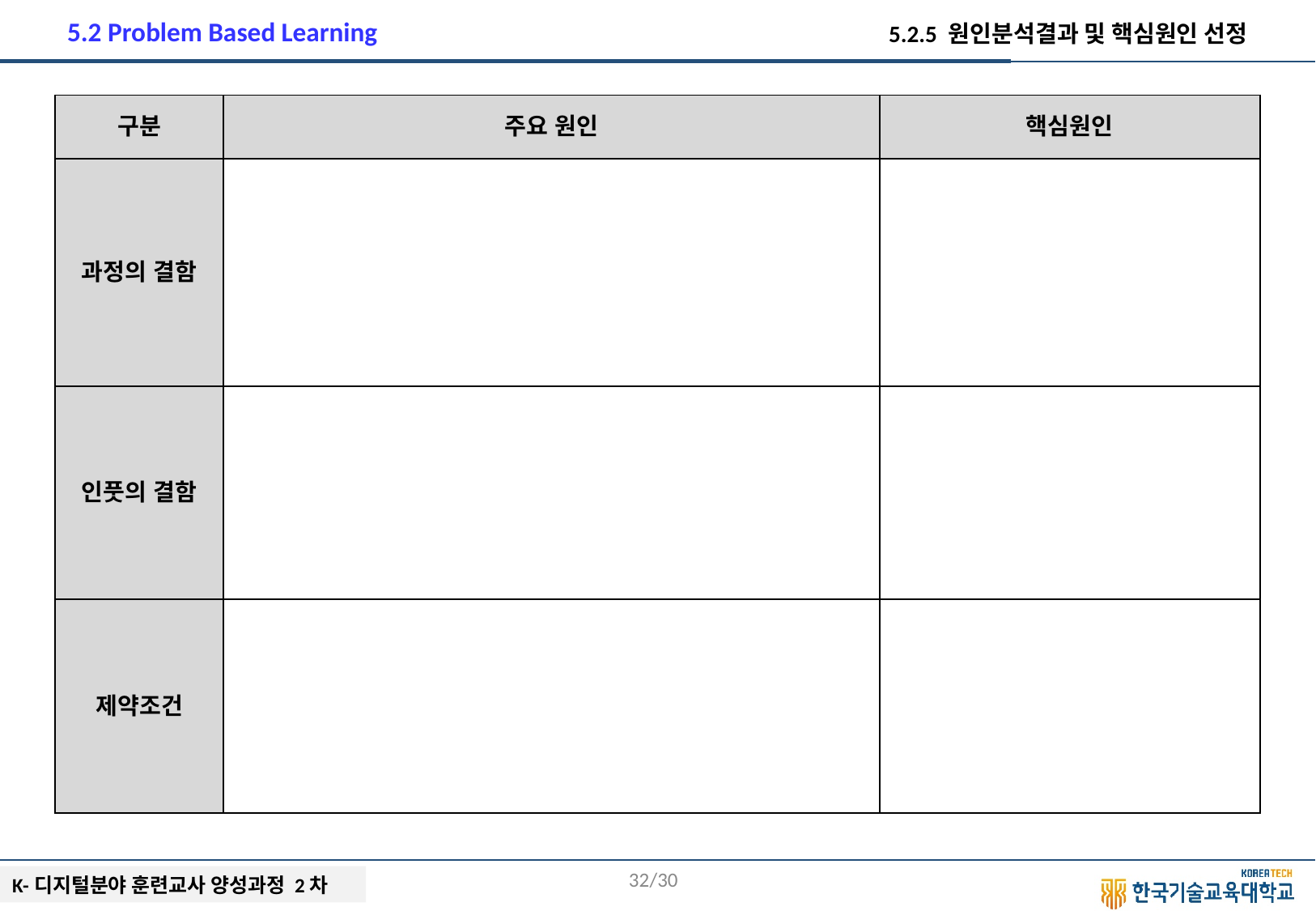

5.2 Problem Based Learning
5.2.5 원인분석결과 및 핵심원인 선정
| 구분 | 주요 원인 | 핵심원인 |
| --- | --- | --- |
| 과정의 결함 |  |  |
| 인풋의 결함 |  |  |
| 제약조건 |  |  |
32/30